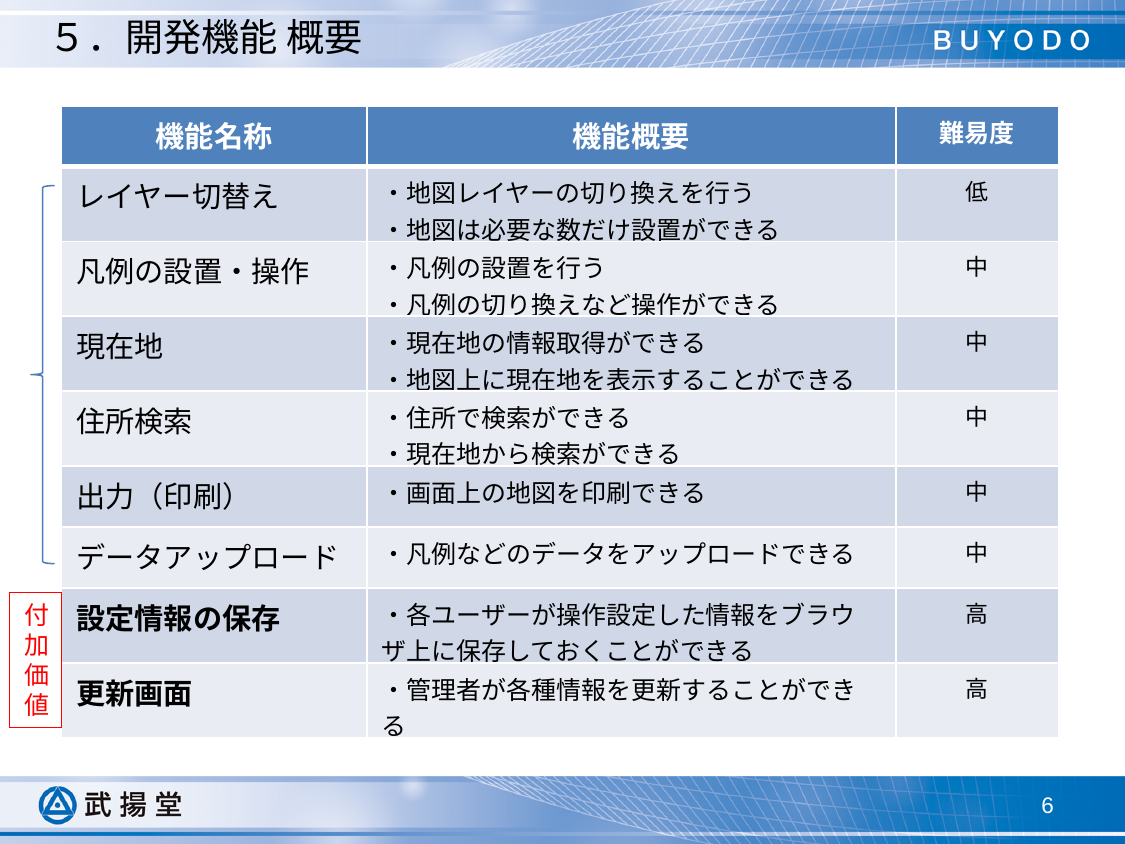

５．開発機能 概要
| 機能名称 | 機能概要 | 難易度 |
| --- | --- | --- |
| レイヤー切替え | ・地図レイヤーの切り換えを行う ・地図は必要な数だけ設置ができる | 低 |
| 凡例の設置・操作 | ・凡例の設置を行う ・凡例の切り換えなど操作ができる | 中 |
| 現在地 | ・現在地の情報取得ができる ・地図上に現在地を表示することができる | 中 |
| 住所検索 | ・住所で検索ができる ・現在地から検索ができる | 中 |
| 出力（印刷） | ・画面上の地図を印刷できる | 中 |
| データアップロード | ・凡例などのデータをアップロードできる | 中 |
| 設定情報の保存 | ・各ユーザーが操作設定した情報をブラウザ上に保存しておくことができる | 高 |
| 更新画面 | ・管理者が各種情報を更新することができる | 高 |

付加
価値
6